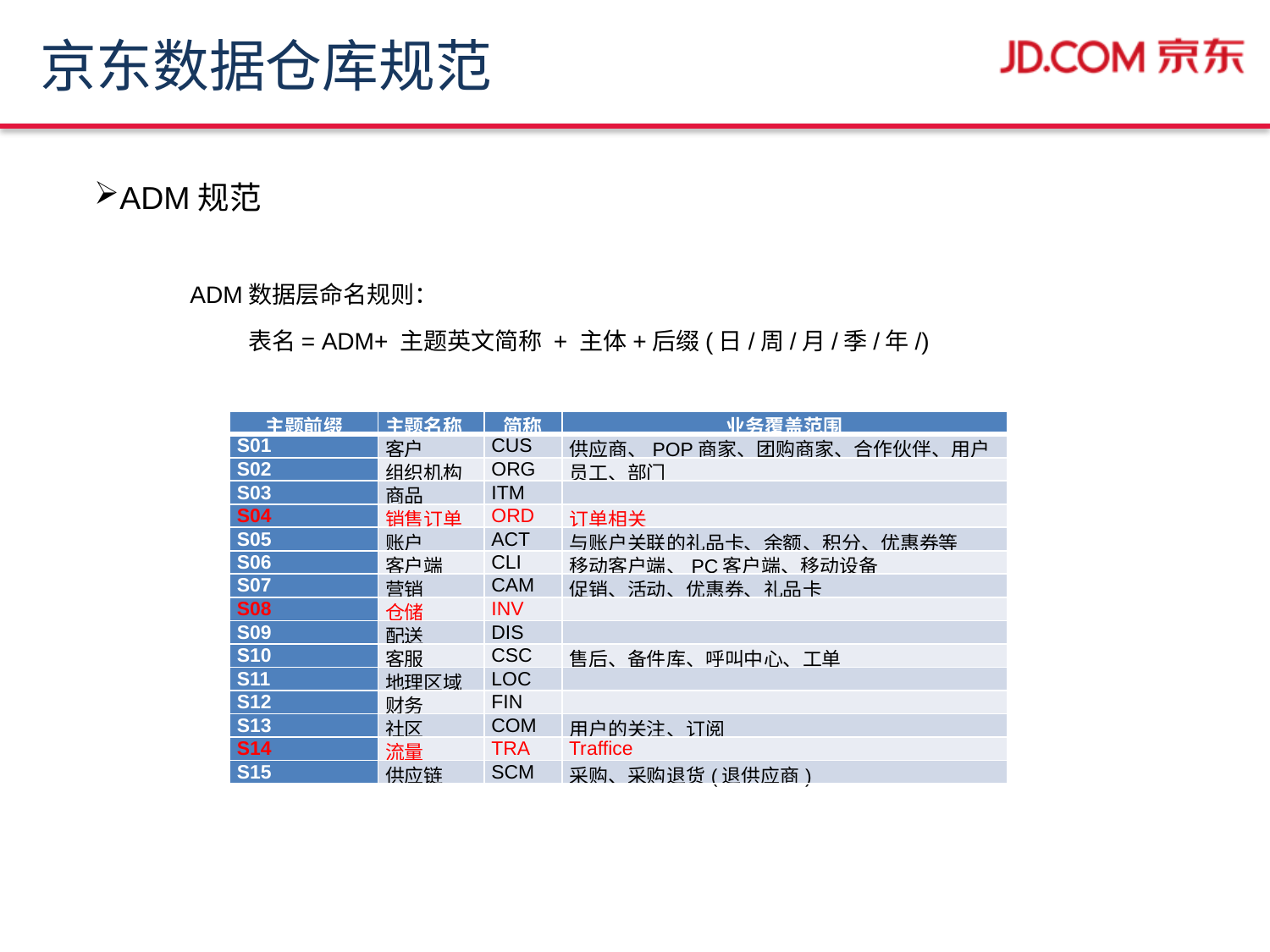

# 京东数据仓库规范
ADM规范
ADM数据层命名规则：
表名= ADM+ 主题英文简称 + 主体+后缀(日/周/月/季/年/)
| 主题前缀 | 主题名称 | 简称 | 业务覆盖范围 |
| --- | --- | --- | --- |
| S01 | 客户 | CUS | 供应商、POP商家、团购商家、合作伙伴、用户 |
| S02 | 组织机构 | ORG | 员工、部门 |
| S03 | 商品 | ITM |  |
| S04 | 销售订单 | ORD | 订单相关 |
| S05 | 账户 | ACT | 与账户关联的礼品卡、余额、积分、优惠券等 |
| S06 | 客户端 | CLI | 移动客户端、PC客户端、移动设备 |
| S07 | 营销 | CAM | 促销、活动、优惠券、礼品卡 |
| S08 | 仓储 | INV |  |
| S09 | 配送 | DIS |  |
| S10 | 客服 | CSC | 售后、备件库、呼叫中心、工单 |
| S11 | 地理区域 | LOC |  |
| S12 | 财务 | FIN |  |
| S13 | 社区 | COM | 用户的关注、订阅 |
| S14 | 流量 | TRA | Traffice |
| S15 | 供应链 | SCM | 采购、采购退货(退供应商) |
JDW
京东数据
仓库业务